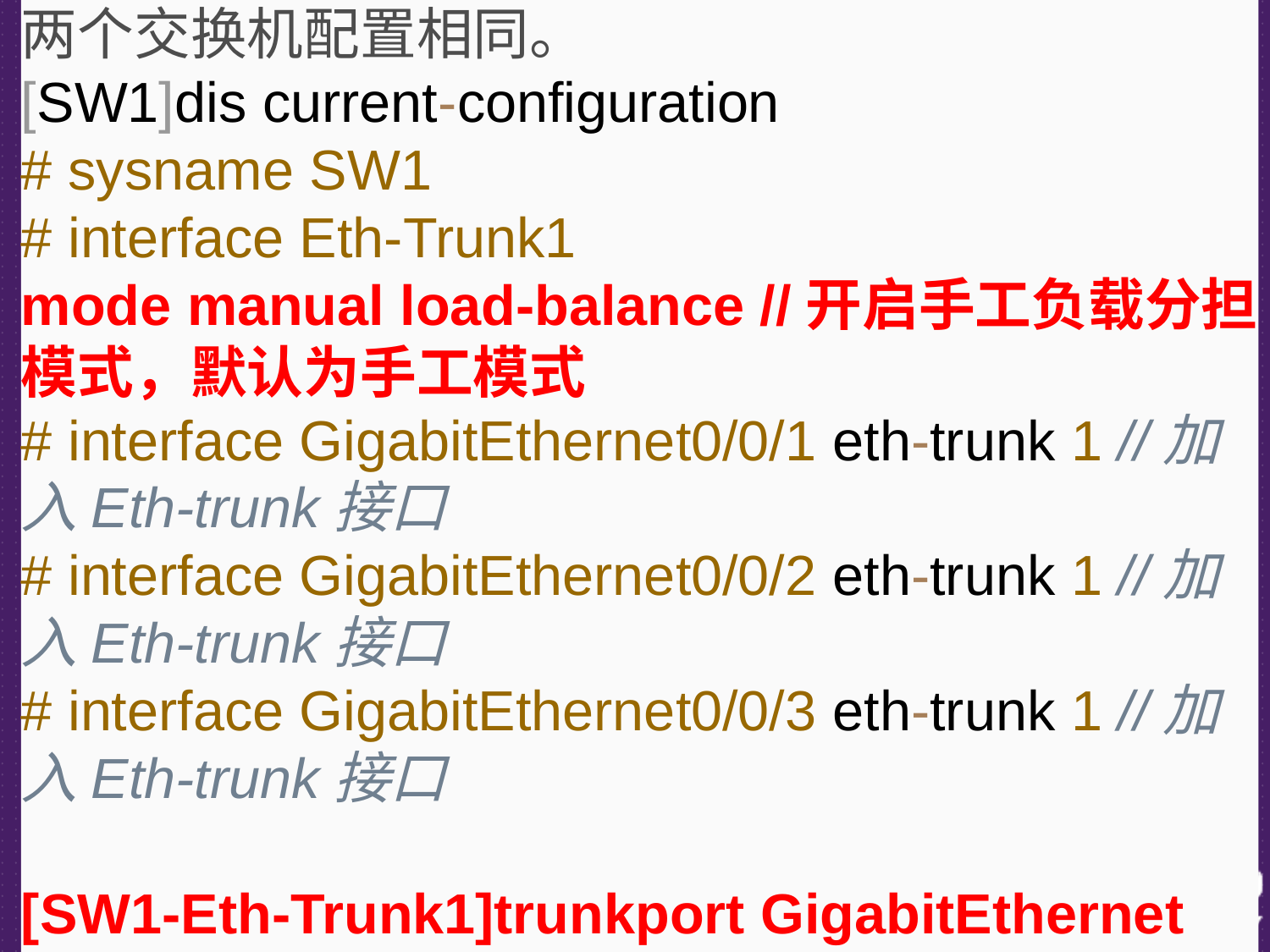

两个交换机配置相同。
[SW1]dis current-configuration
# sysname SW1
# interface Eth-Trunk1
mode manual load-balance //开启手工负载分担模式，默认为手工模式
# interface GigabitEthernet0/0/1 eth-trunk 1 //加入Eth-trunk接口
# interface GigabitEthernet0/0/2 eth-trunk 1 //加入Eth-trunk接口
# interface GigabitEthernet0/0/3 eth-trunk 1 //加入Eth-trunk接口

[SW1-Eth-Trunk1]trunkport GigabitEthernet 0/0/1 to 0/0/5 //将1-5五个端口设为成员端
执行：display eth-trunk 1，查看配置结果。
# 手工负载分担模式配置命令行